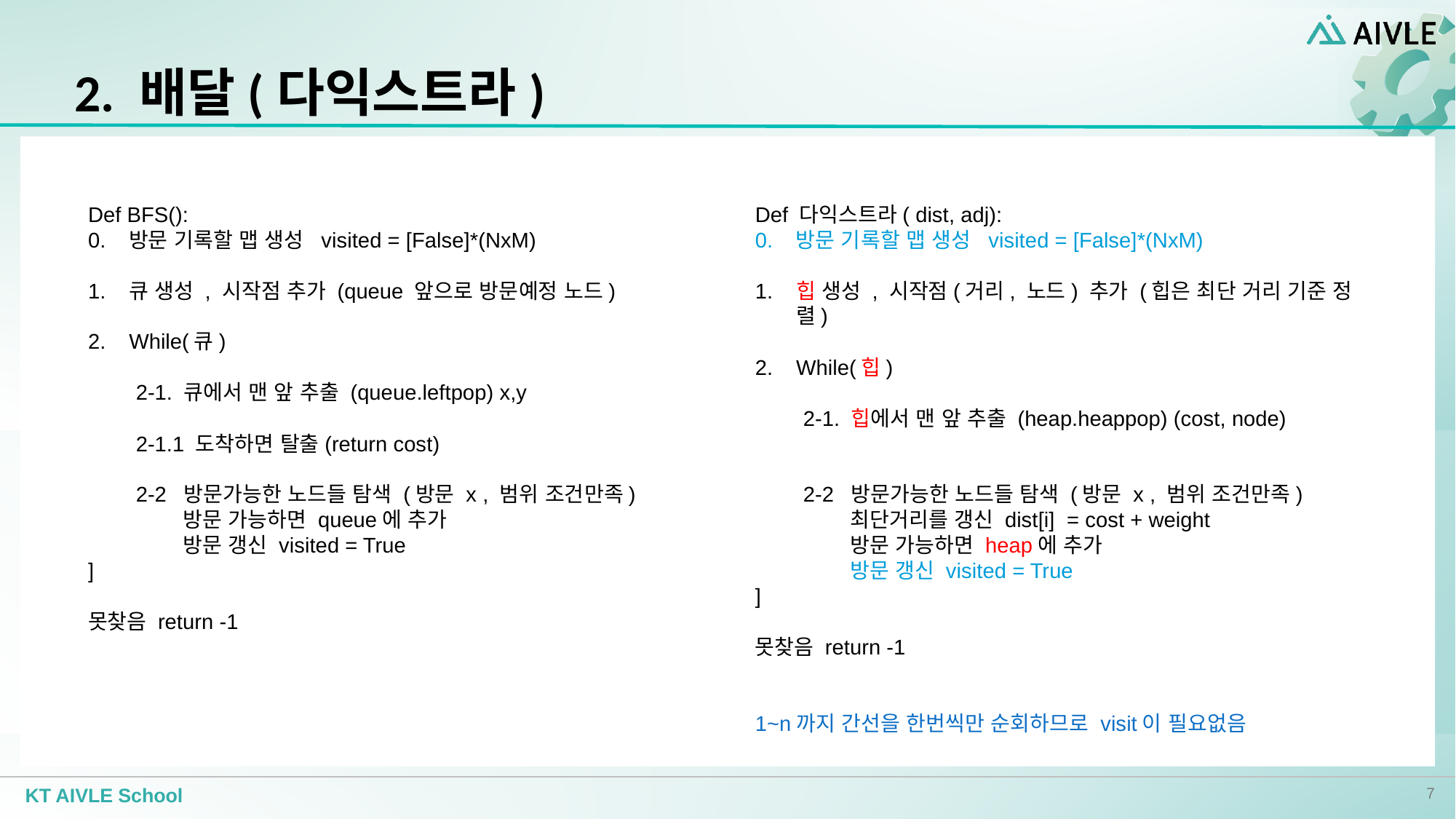

# 2. 배달(다익스트라)
Def BFS():
0.   방문 기록할 맵 생성  visited = [False]*(NxM)

큐 생성 , 시작점 추가 (queue 앞으로 방문예정 노드)

While(큐)

        2-1. 큐에서 맨 앞 추출 (queue.leftpop) x,y

        2-1.1 도착하면 탈출(return cost)

        2-2  방문가능한 노드들 탐색 (방문 x , 범위 조건만족)
               방문 가능하면 queue에 추가
               방문 갱신 visited = True
]

못찾음 return -1
Def 다익스트라( dist, adj):
0.   방문 기록할 맵 생성  visited = [False]*(NxM)

힙 생성 , 시작점(거리, 노드) 추가 (힙은 최단 거리 기준 정렬)

While(힙)

        2-1. 힙에서 맨 앞 추출 (heap.heappop) (cost, node)

        2-2  방문가능한 노드들 탐색 (방문 x , 범위 조건만족)
               최단거리를 갱신 dist[i]  = cost + weight
               방문 가능하면 heap에 추가
               방문 갱신 visited = True
]

못찾음 return -1

1~n까지 간선을 한번씩만 순회하므로 visit이 필요없음